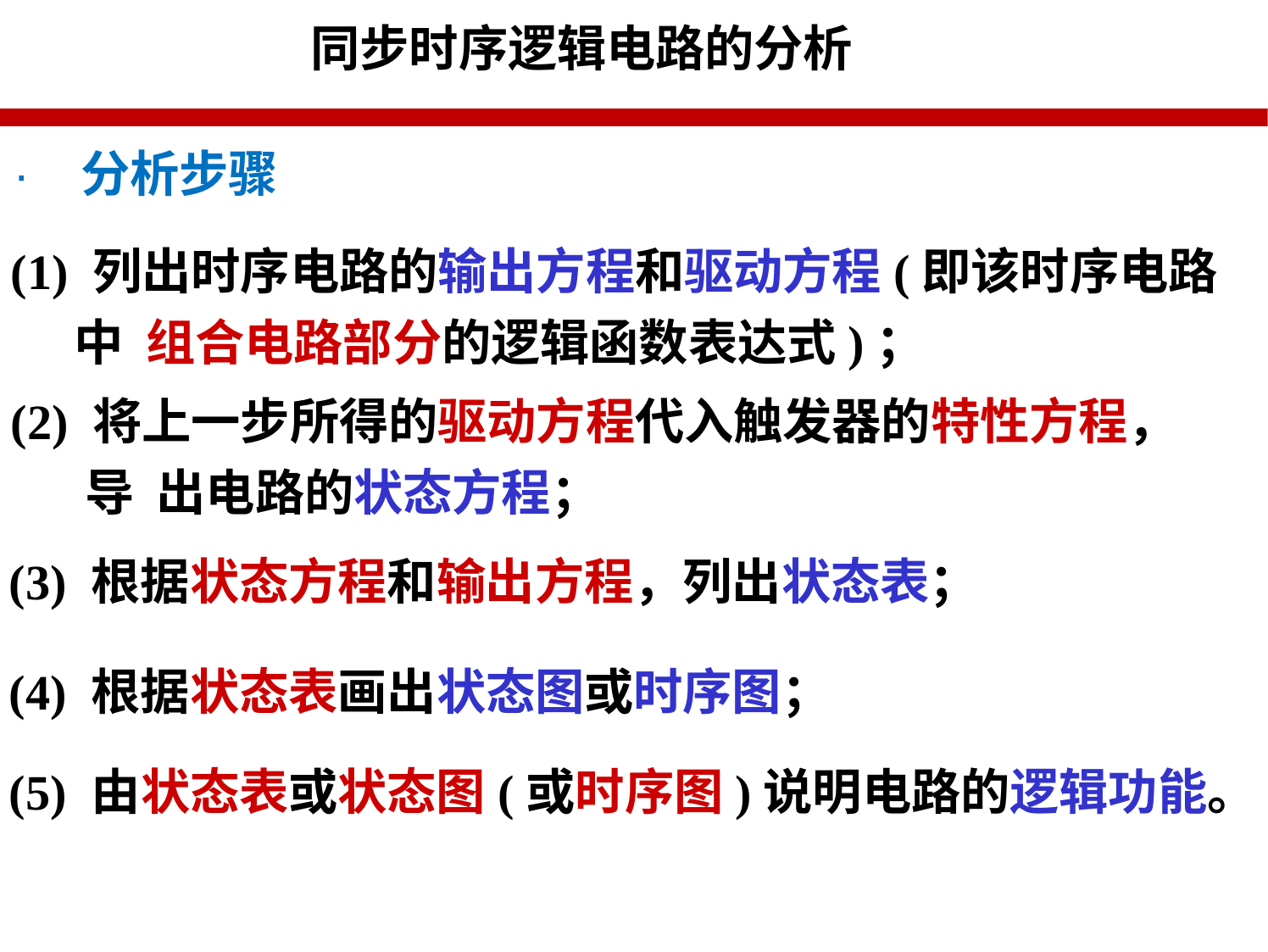

# 同步时序逻辑电路的分析
·	分析步骤
(1) 列出时序电路的输出方程和驱动方程(即该时序电路中  组合电路部分的逻辑函数表达式)；
(2) 将上一步所得的驱动方程代入触发器的特性方程，导  出电路的状态方程；
(3) 根据状态方程和输出方程，列出状态表；

(4) 根据状态表画出状态图或时序图；
(5) 由状态表或状态图(或时序图)说明电路的逻辑功能。